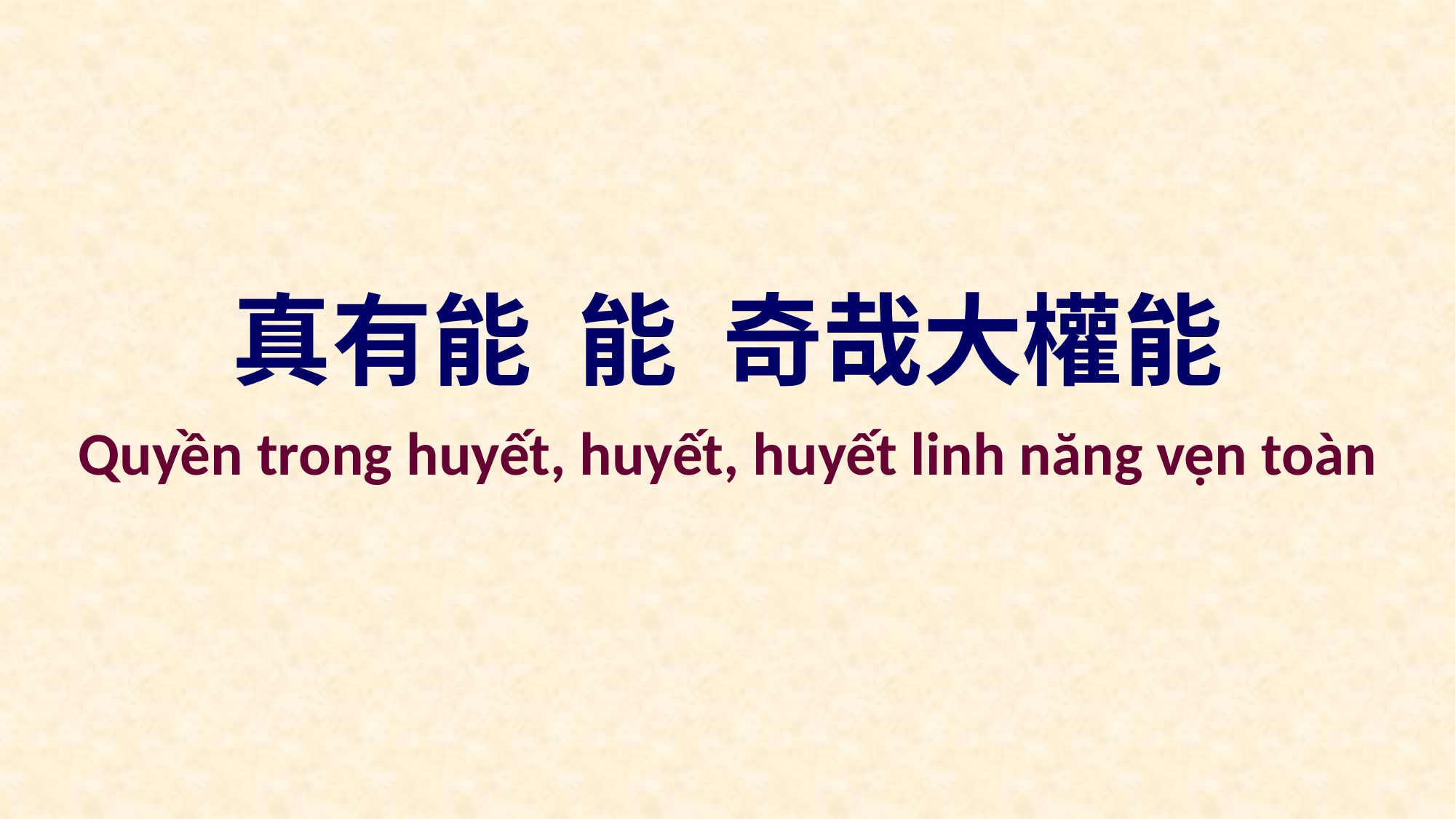

真有能  能  奇哉大權能
Quyền trong huyết, huyết, huyết linh năng vẹn toàn